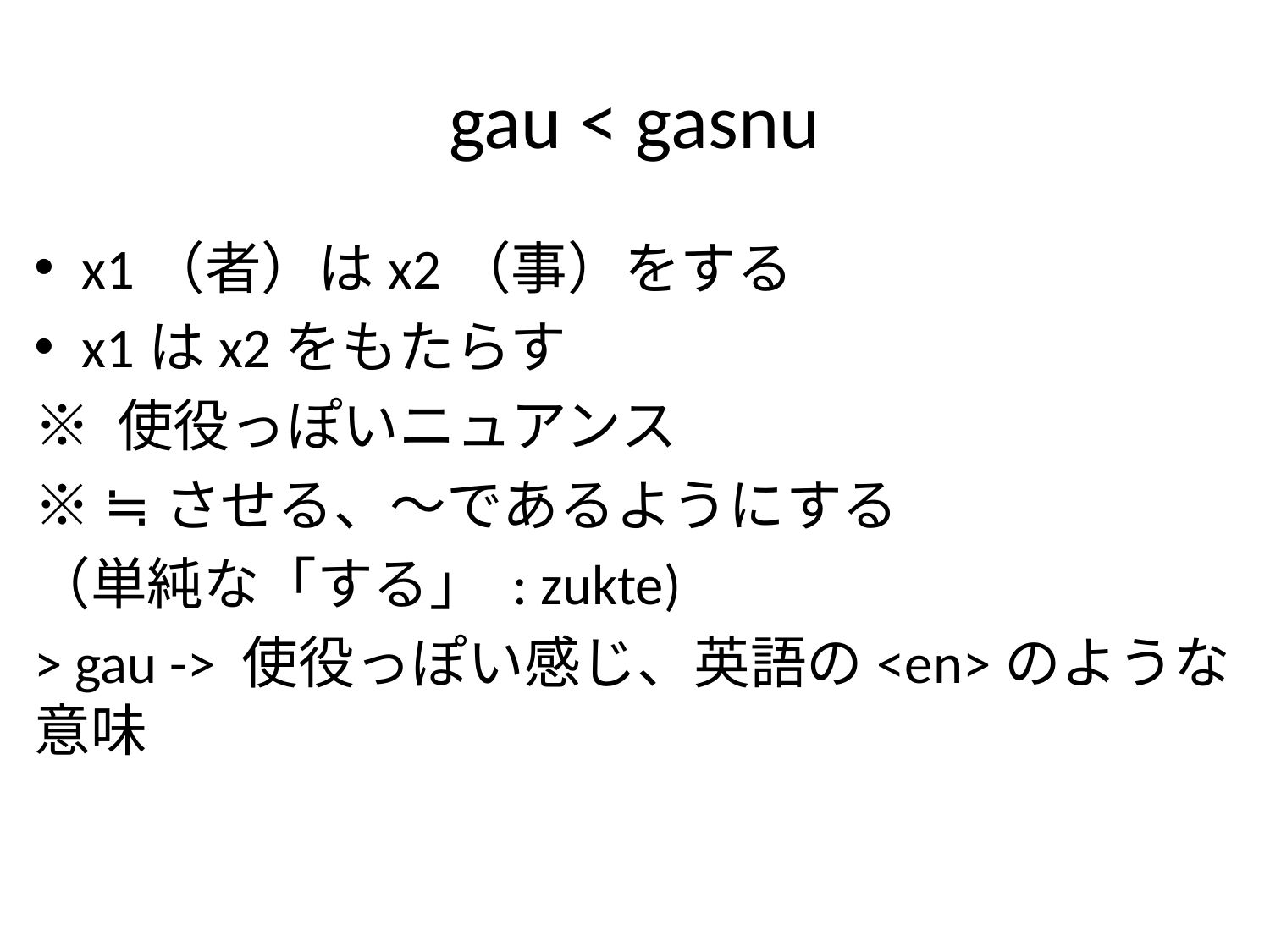

# gau < gasnu
x1（者）はx2（事）をする
x1はx2をもたらす
※ 使役っぽいニュアンス
※ ≒させる、～であるようにする
（単純な「する」 : zukte)
> gau -> 使役っぽい感じ、英語の<en>のような意味